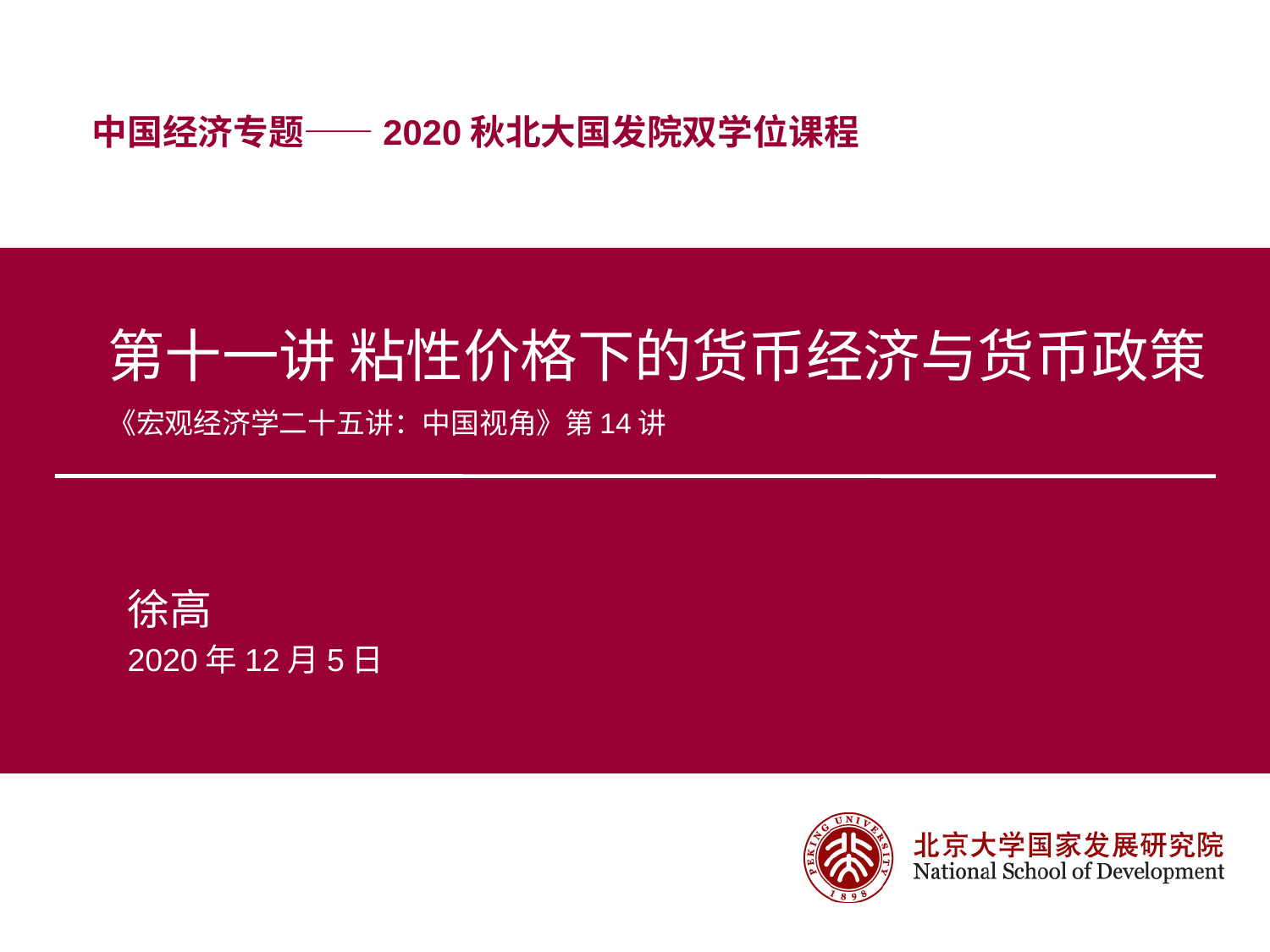

# 第十一讲 粘性价格下的货币经济与货币政策 《宏观经济学二十五讲：中国视角》第14讲

徐高
2020年12月5日